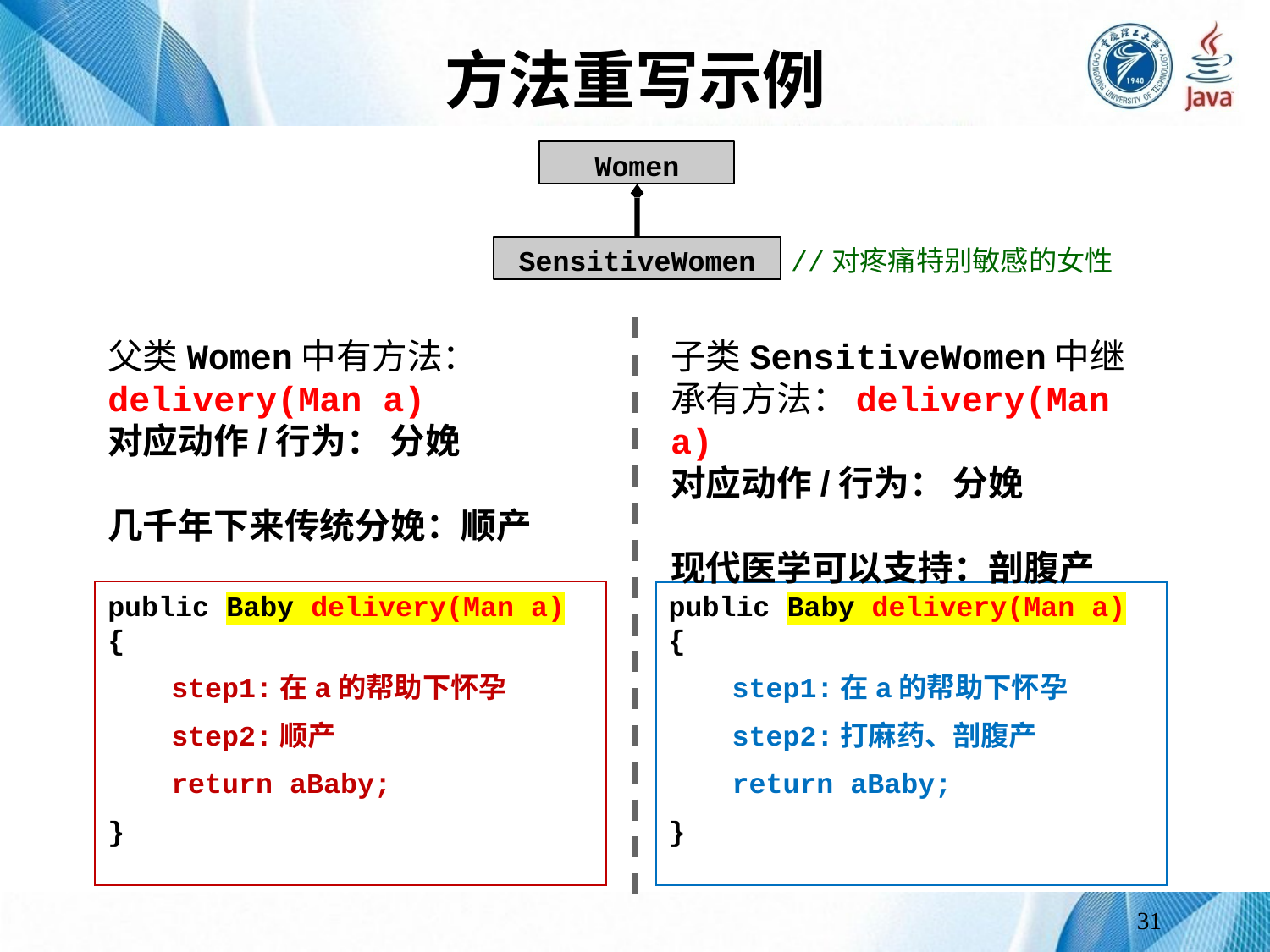

# 方法重写示例
Women
SensitiveWomen
//对疼痛特别敏感的女性
父类Women中有方法：
delivery(Man a)
对应动作/行为： 分娩

几千年下来传统分娩：顺产
子类SensitiveWomen中继承有方法：delivery(Man a)
对应动作/行为： 分娩

现代医学可以支持：剖腹产
public Baby delivery(Man a)
{
step1:在a的帮助下怀孕
step2:顺产
return aBaby;
}
public Baby delivery(Man a)
{
step1:在a的帮助下怀孕
step2:打麻药、剖腹产
return aBaby;
}
31